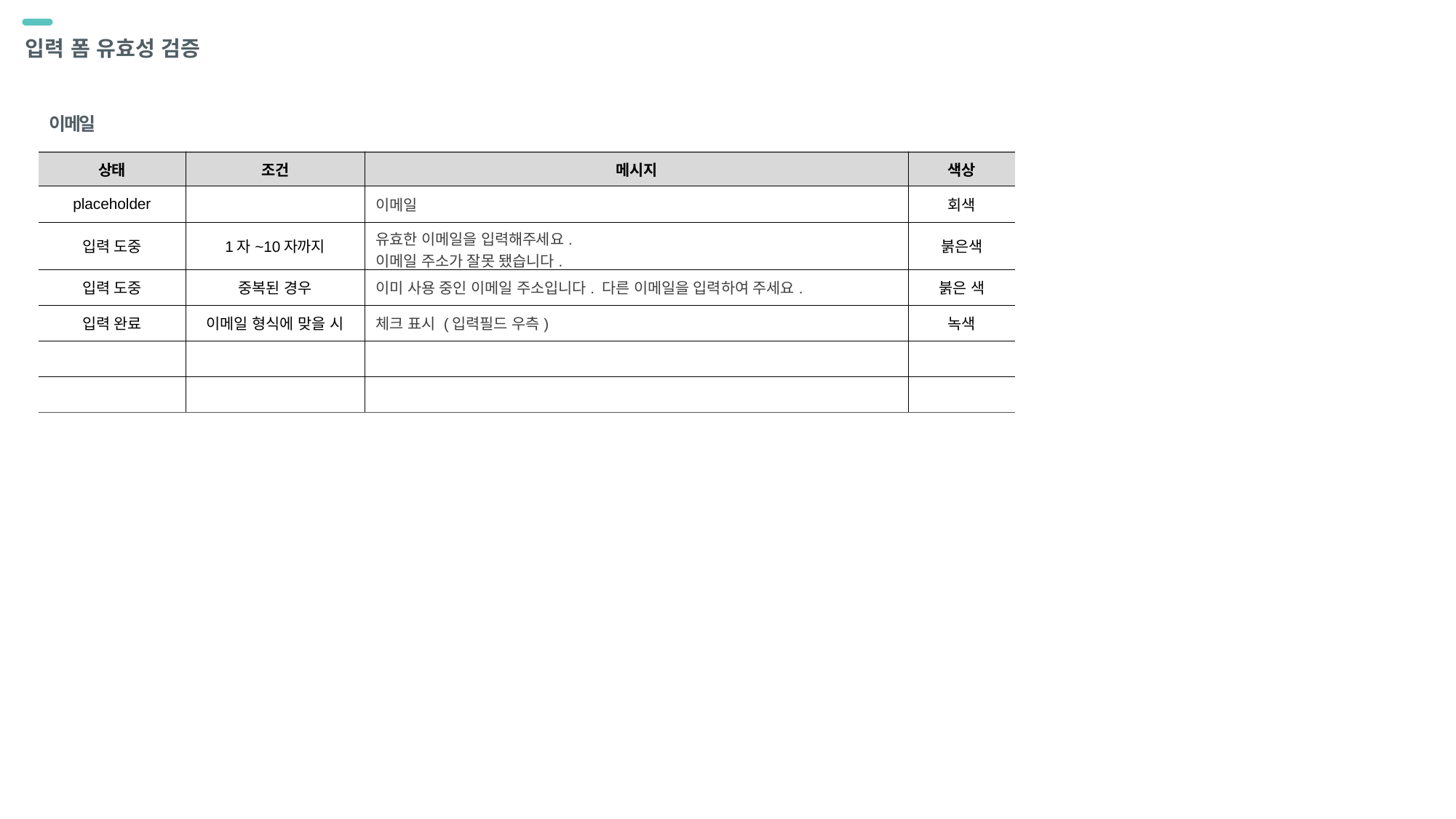

# 입력 폼 유효성 검증
이메일
| 상태 | 조건 | 메시지 | 색상 |
| --- | --- | --- | --- |
| placeholder |  | 이메일 | 회색 |
| 입력 도중 | 1자~10자까지 | 유효한 이메일을 입력해주세요. 이메일 주소가 잘못 됐습니다. | 붉은색 |
| 입력 도중 | 중복된 경우 | 이미 사용 중인 이메일 주소입니다. 다른 이메일을 입력하여 주세요. | 붉은 색 |
| 입력 완료 | 이메일 형식에 맞을 시 | 체크 표시 (입력필드 우측) | 녹색 |
|  |  |  |  |
|  |  |  |  |